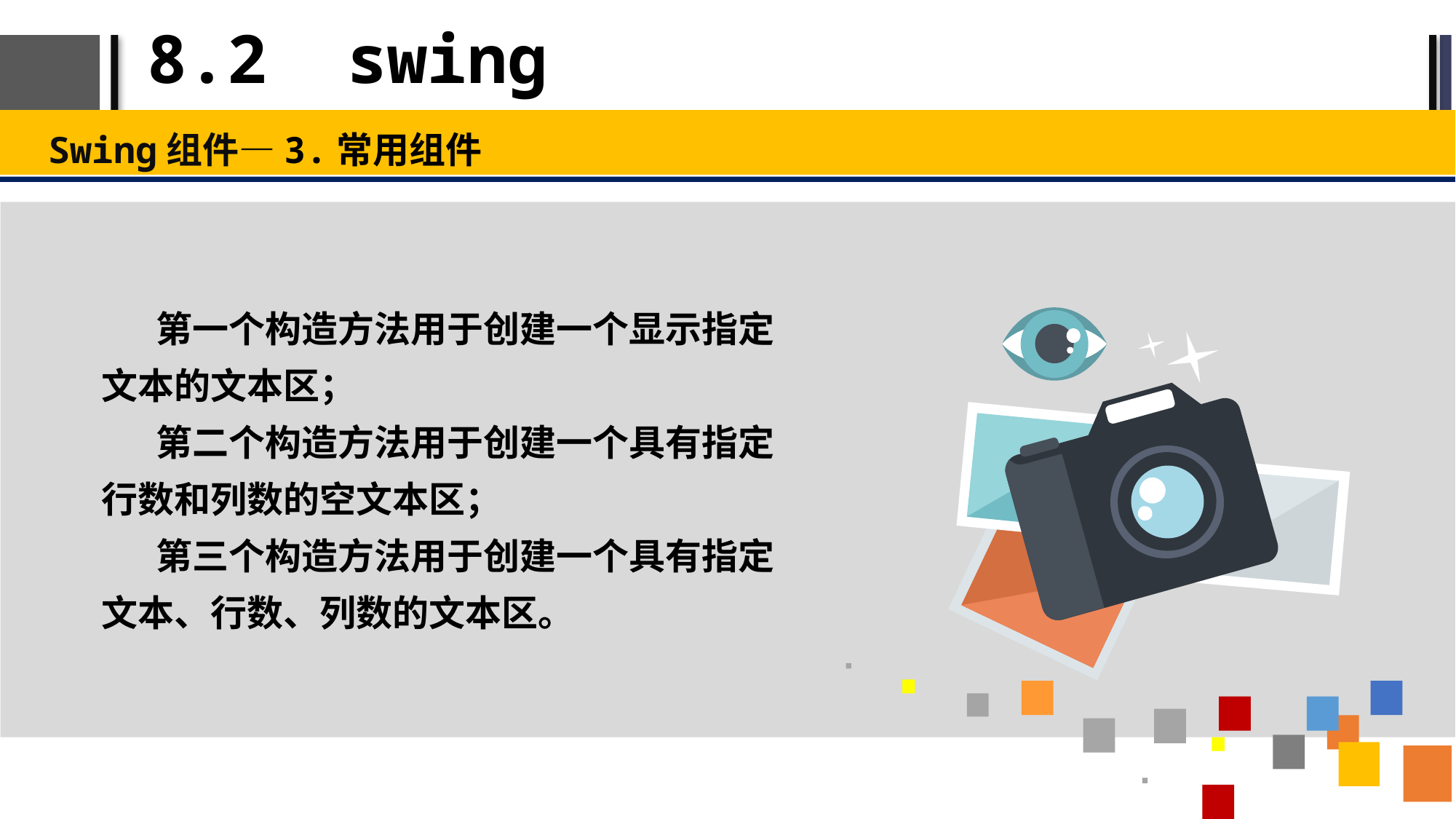

# 8.2  swing

Swing组件—3.常用组件

第一个构造方法用于创建一个显示指定文本的文本区；
第二个构造方法用于创建一个具有指定行数和列数的空文本区；
第三个构造方法用于创建一个具有指定文本、行数、列数的文本区。